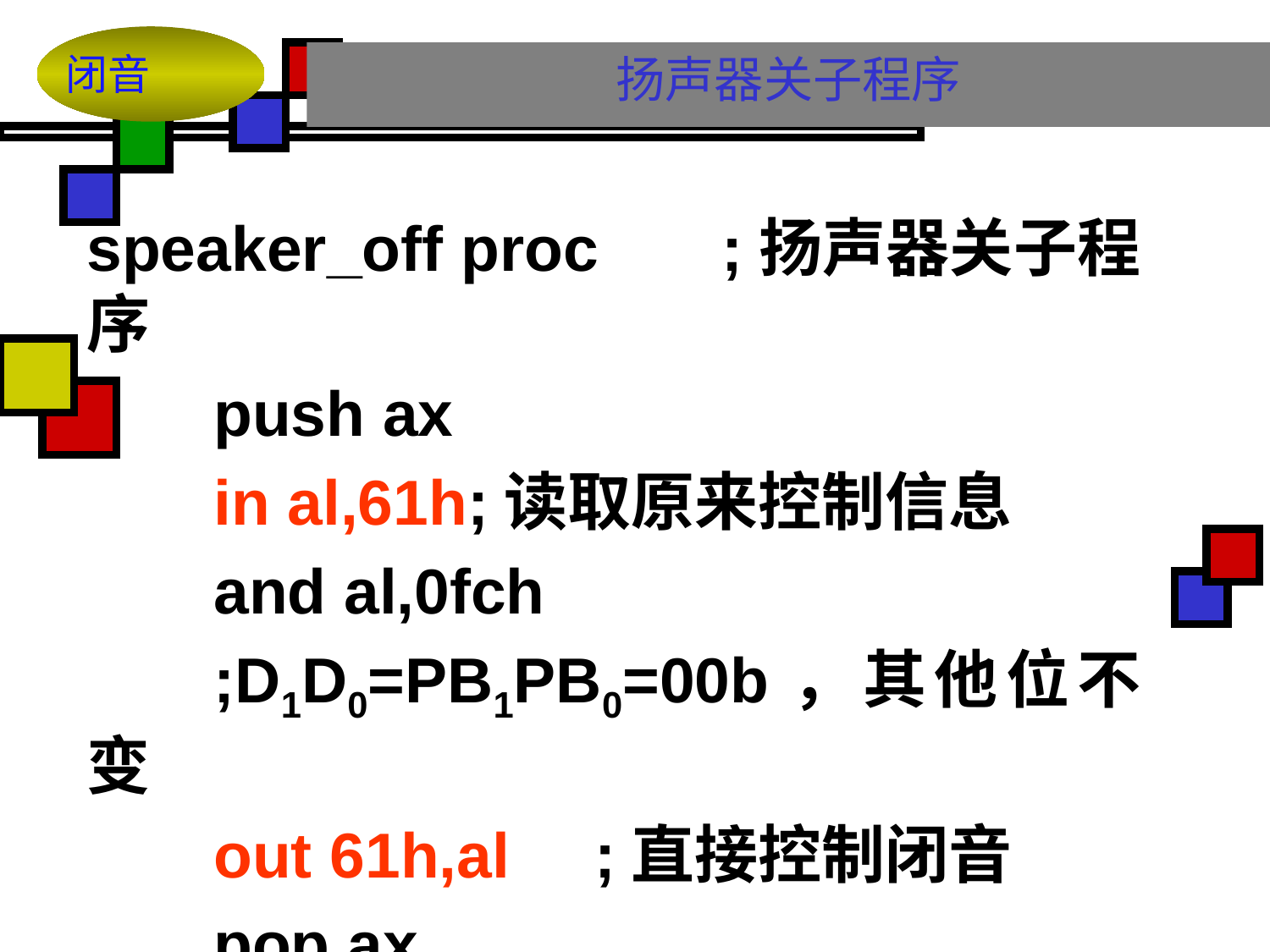

扬声器关子程序
# 闭音
speaker_off proc	;扬声器关子程序
	push ax
	in al,61h	;读取原来控制信息
	and al,0fch
	;D1D0=PB1PB0=00b，其他位不变
	out 61h,al	;直接控制闭音
	pop ax
	ret
speaker_off endp